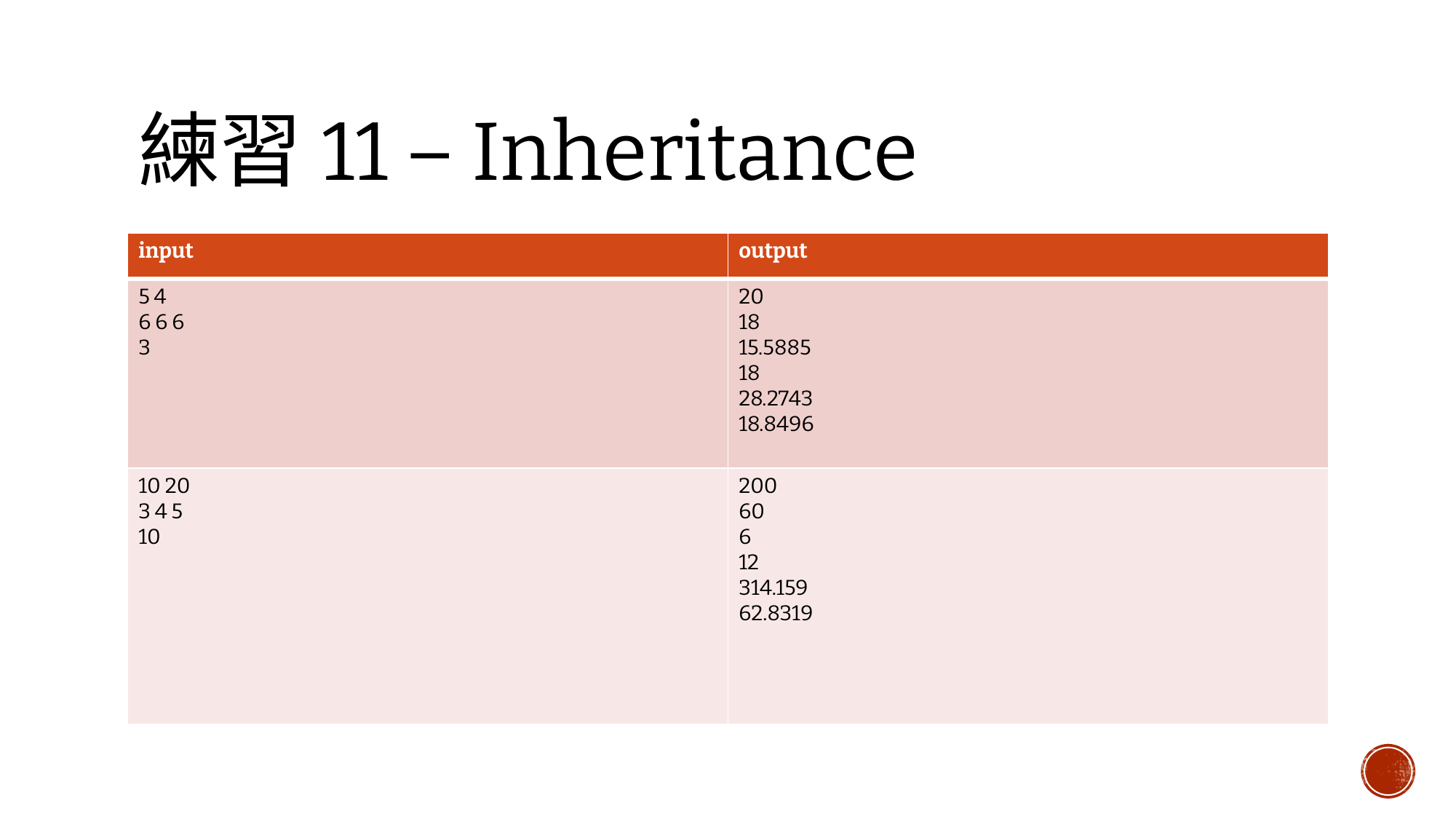

練習11 – Inheritance
| input | output |
| --- | --- |
| 5 4 6 6 6 3 | 20 18 15.5885 18 28.2743 18.8496 |
| 10 20 3 4 5 10 | 200 60 6 12 314.159 62.8319 |